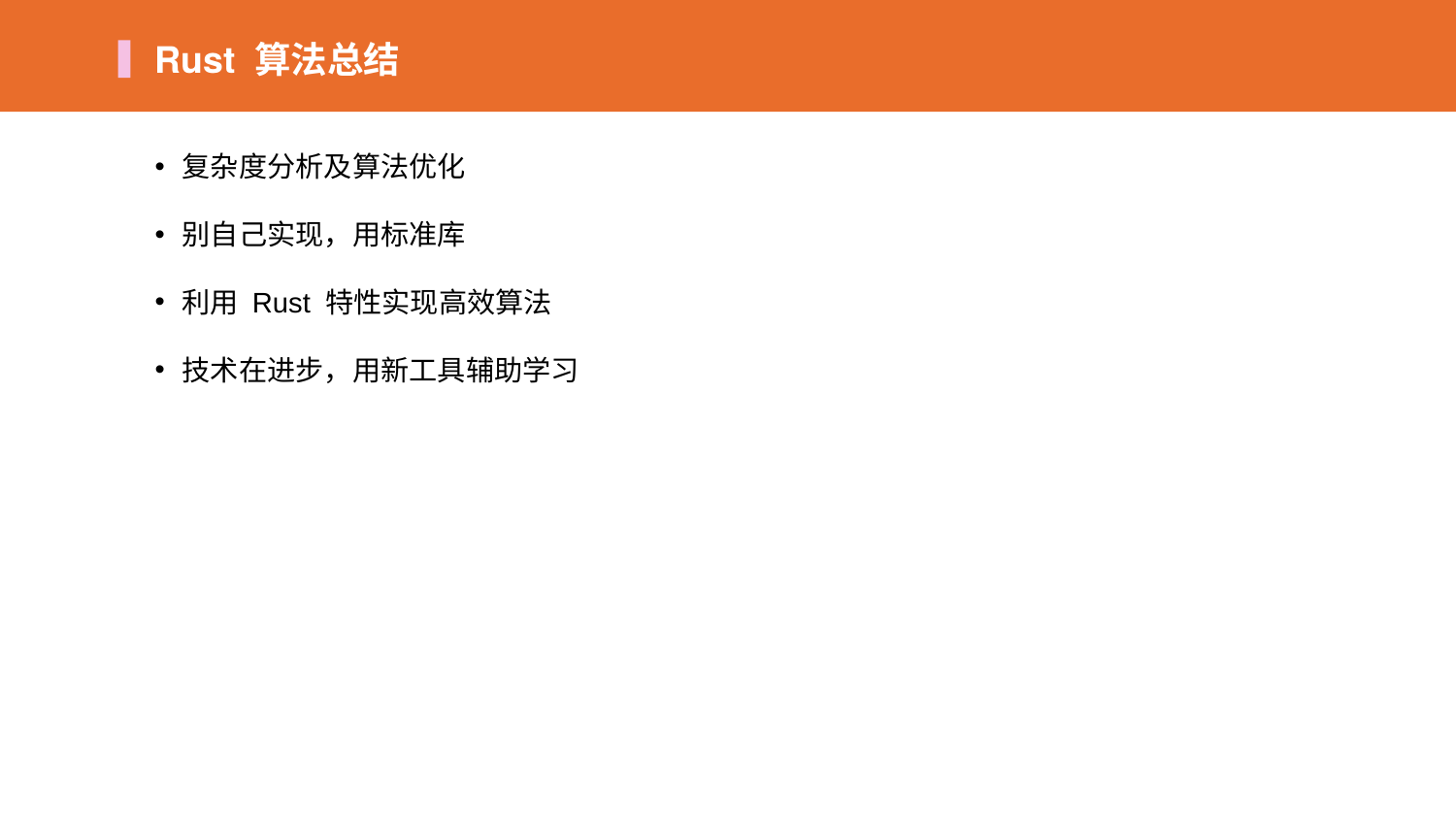

Rust 算法总结

复杂度分析及算法优化

别自己实现，用标准库

利用 Rust 特性实现高效算法

技术在进步，用新工具辅助学习